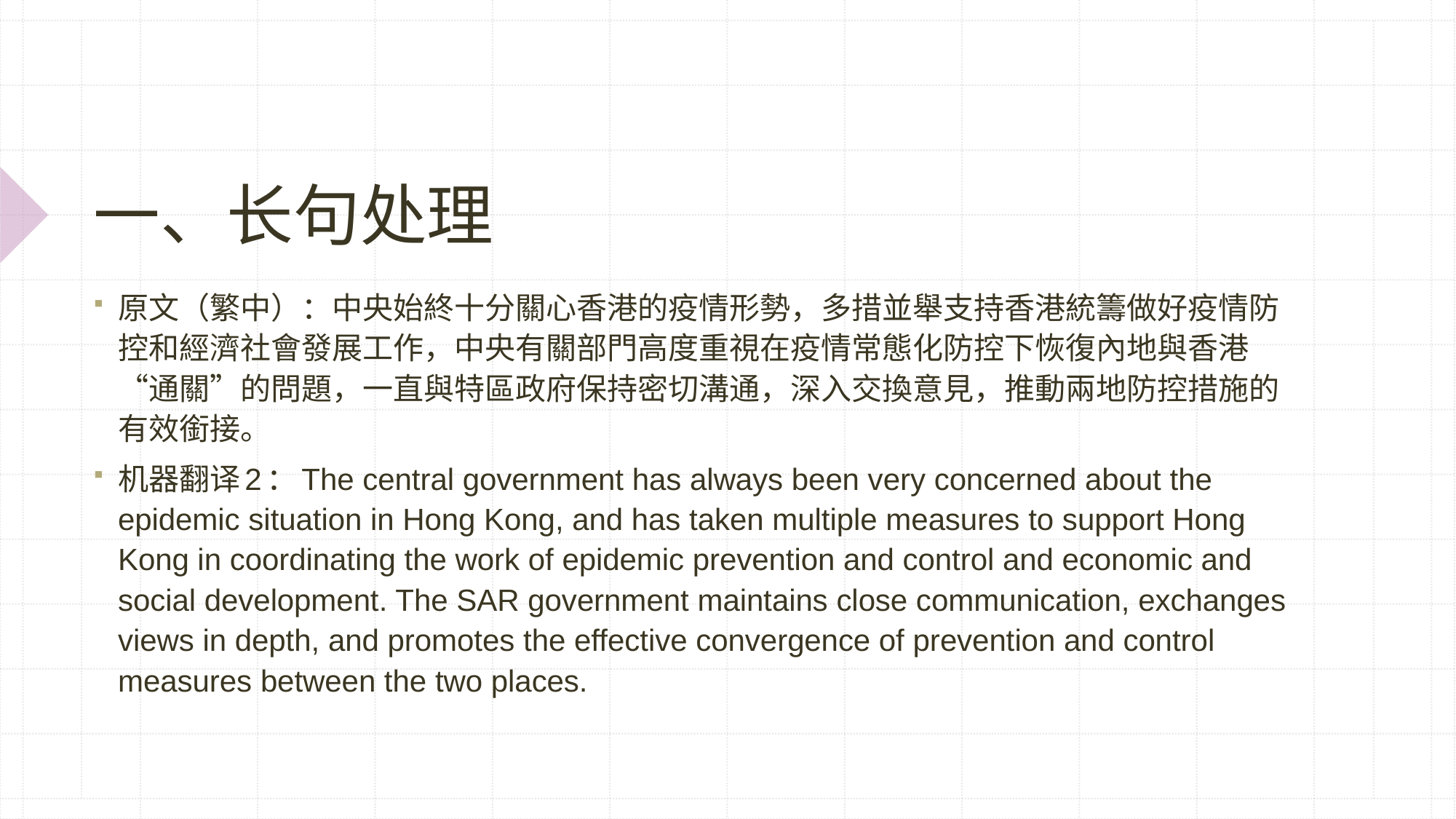

# 一、长句处理
原文（繁中）：中央始終十分關心香港的疫情形勢，多措並舉支持香港統籌做好疫情防控和經濟社會發展工作，中央有關部門高度重視在疫情常態化防控下恢復內地與香港“通關”的問題，一直與特區政府保持密切溝通，深入交換意見，推動兩地防控措施的有效銜接。
机器翻译2：The central government has always been very concerned about the epidemic situation in Hong Kong, and has taken multiple measures to support Hong Kong in coordinating the work of epidemic prevention and control and economic and social development. The SAR government maintains close communication, exchanges views in depth, and promotes the effective convergence of prevention and control measures between the two places.